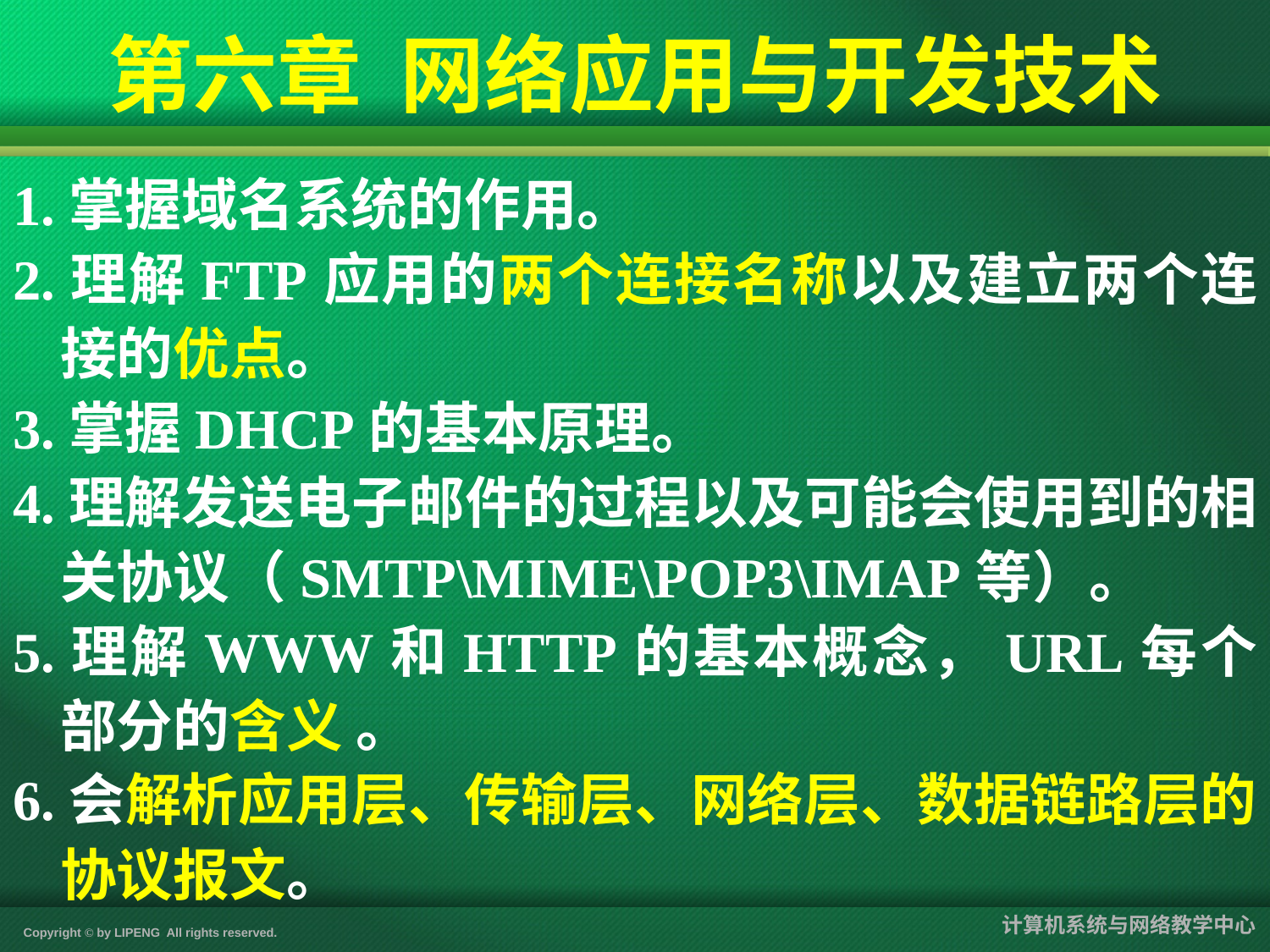

第六章  网络应用与开发技术
1.掌握域名系统的作用。
2.理解FTP应用的两个连接名称以及建立两个连接的优点。
3.掌握DHCP的基本原理。
4.理解发送电子邮件的过程以及可能会使用到的相关协议（SMTP\MIME\POP3\IMAP等）。
5.理解WWW和HTTP的基本概念，URL每个部分的含义 。
6.会解析应用层、传输层、网络层、数据链路层的协议报文。